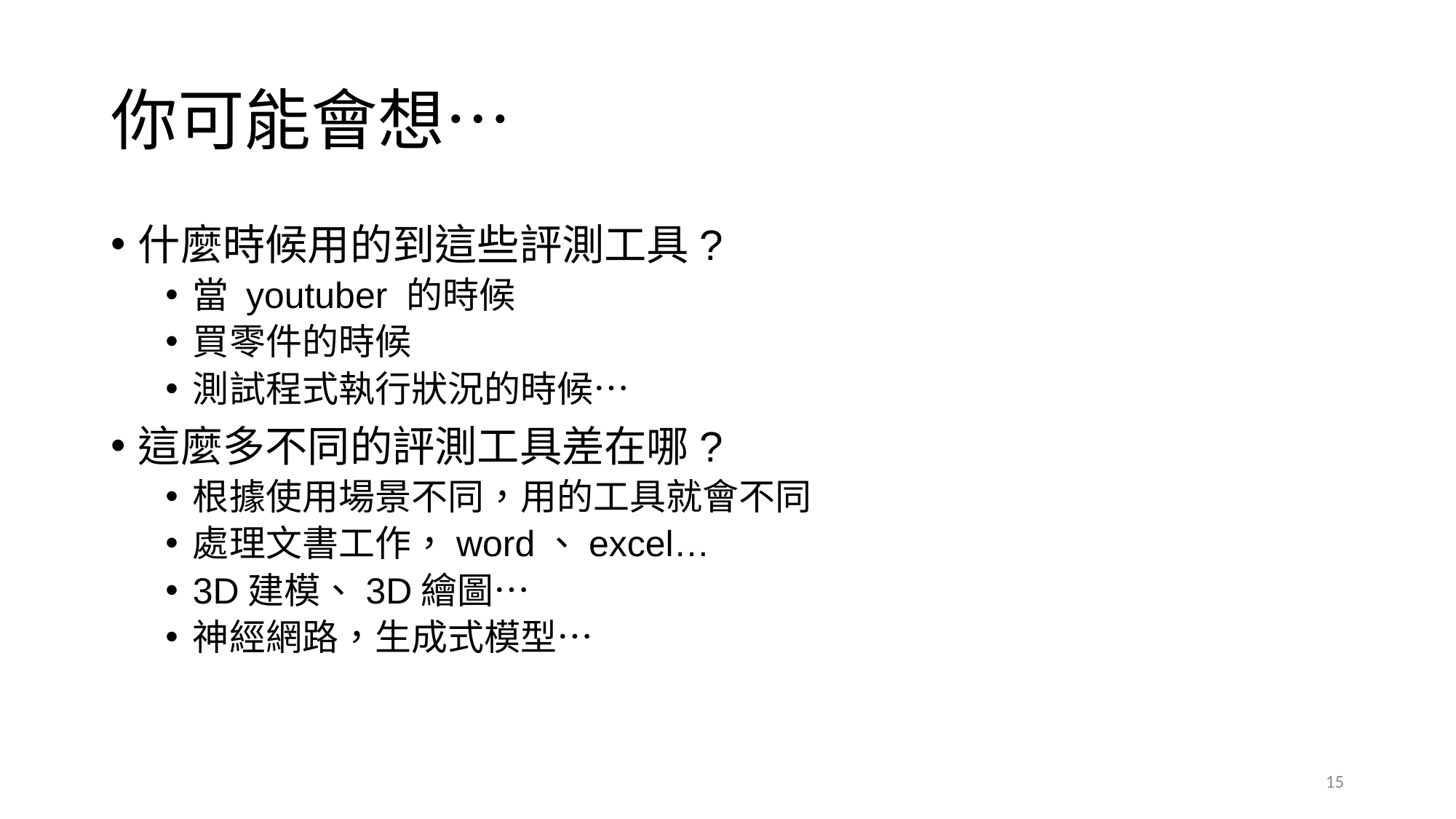

# 你可能會想…
什麼時候用的到這些評測工具?
當 youtuber 的時候
買零件的時候
測試程式執行狀況的時候…
這麼多不同的評測工具差在哪?
根據使用場景不同，用的工具就會不同
處理文書工作，word、excel…
3D建模、3D繪圖…
神經網路，生成式模型…
15